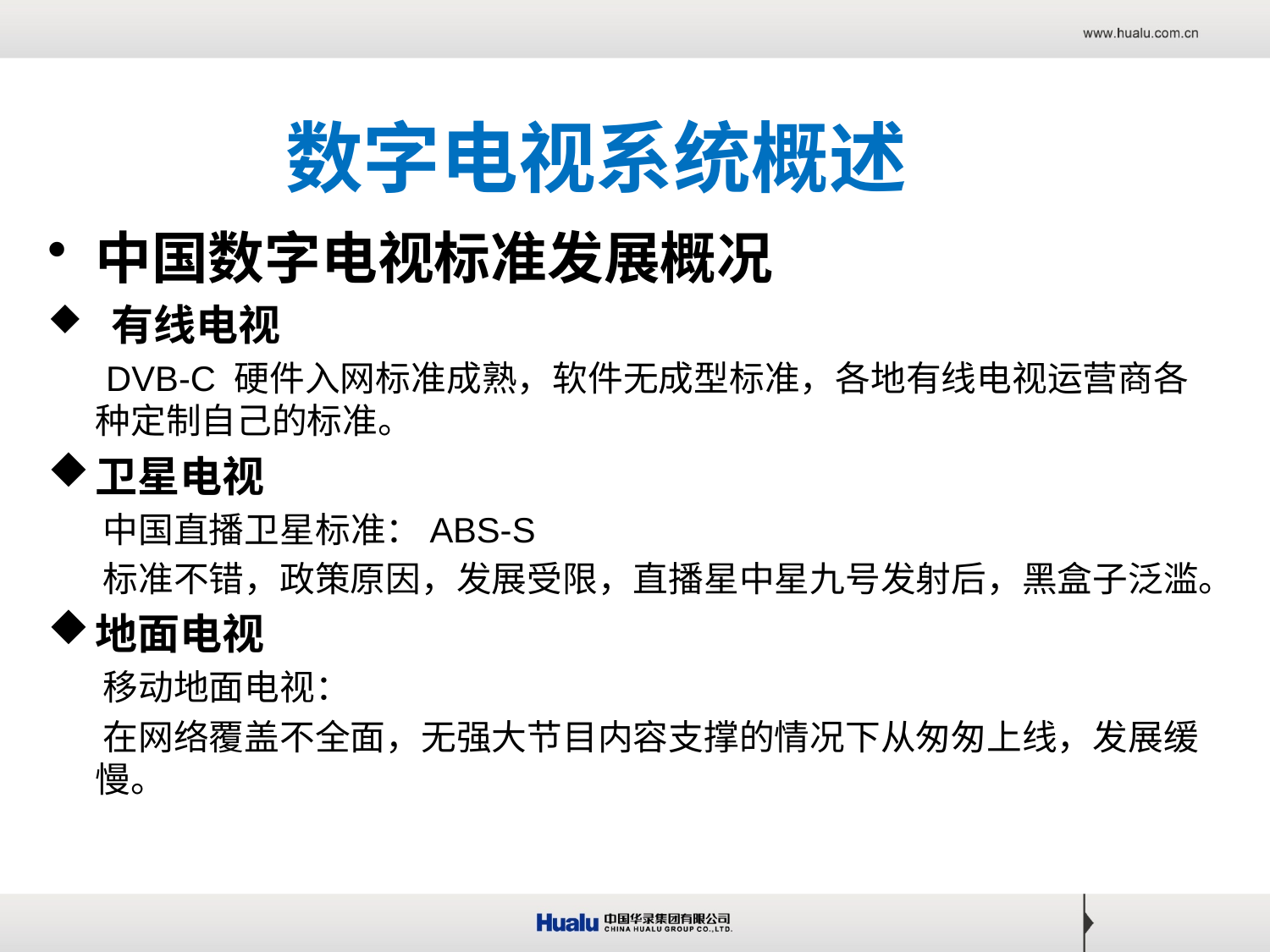

# 数字电视系统概述
中国数字电视标准发展概况
 有线电视
      DVB-C 硬件入网标准成熟，软件无成型标准，各地有线电视运营商各 种定制自己的标准。
卫星电视
      中国直播卫星标准：ABS-S
      标准不错，政策原因，发展受限，直播星中星九号发射后，黑盒子泛滥。
地面电视
      移动地面电视：
      在网络覆盖不全面，无强大节目内容支撑的情况下从匆匆上线，发展缓 慢。